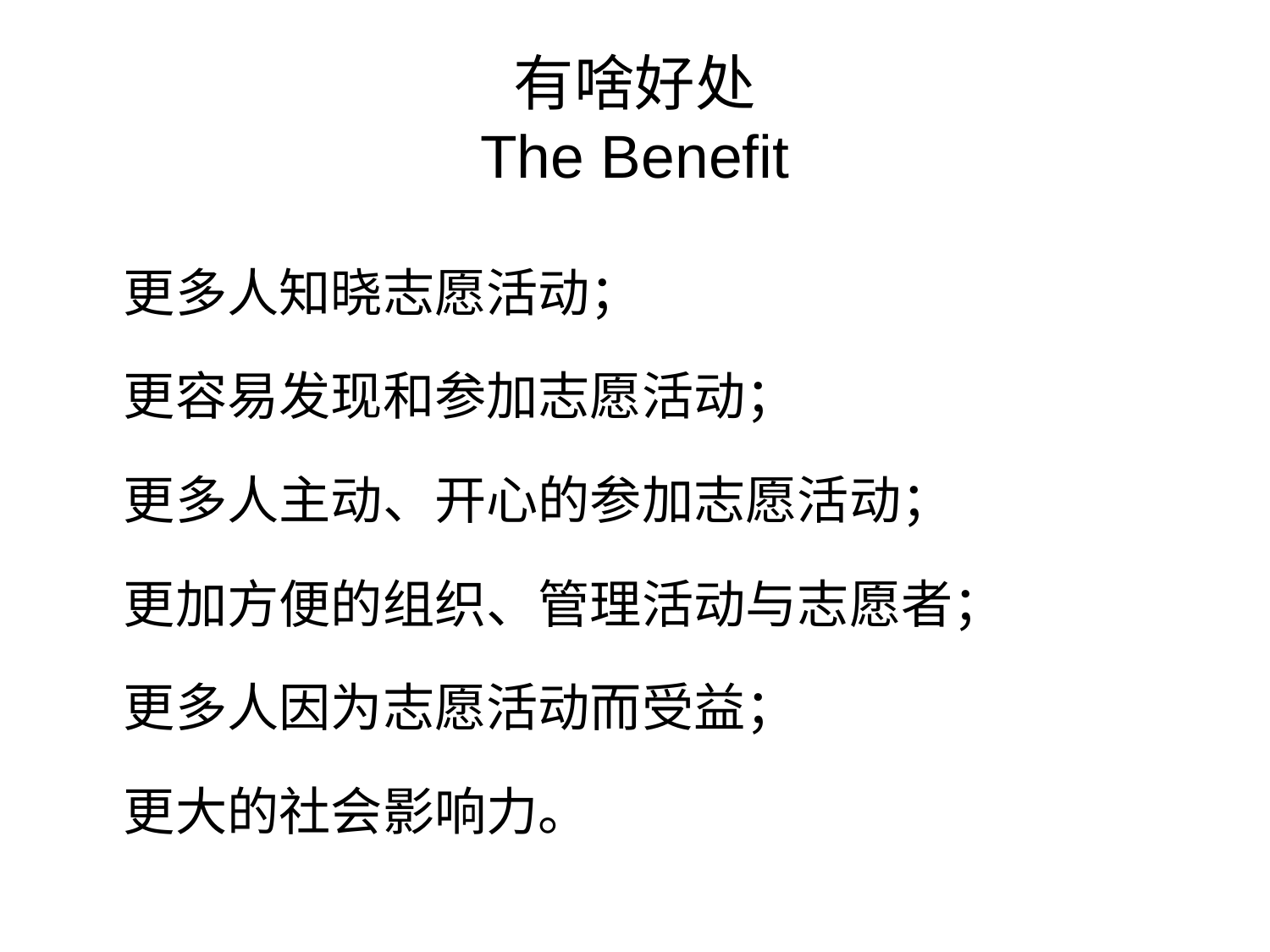

# 有啥好处 The Benefit
更多人知晓志愿活动；
更容易发现和参加志愿活动；
更多人主动、开心的参加志愿活动；
更加方便的组织、管理活动与志愿者；
更多人因为志愿活动而受益；
更大的社会影响力。